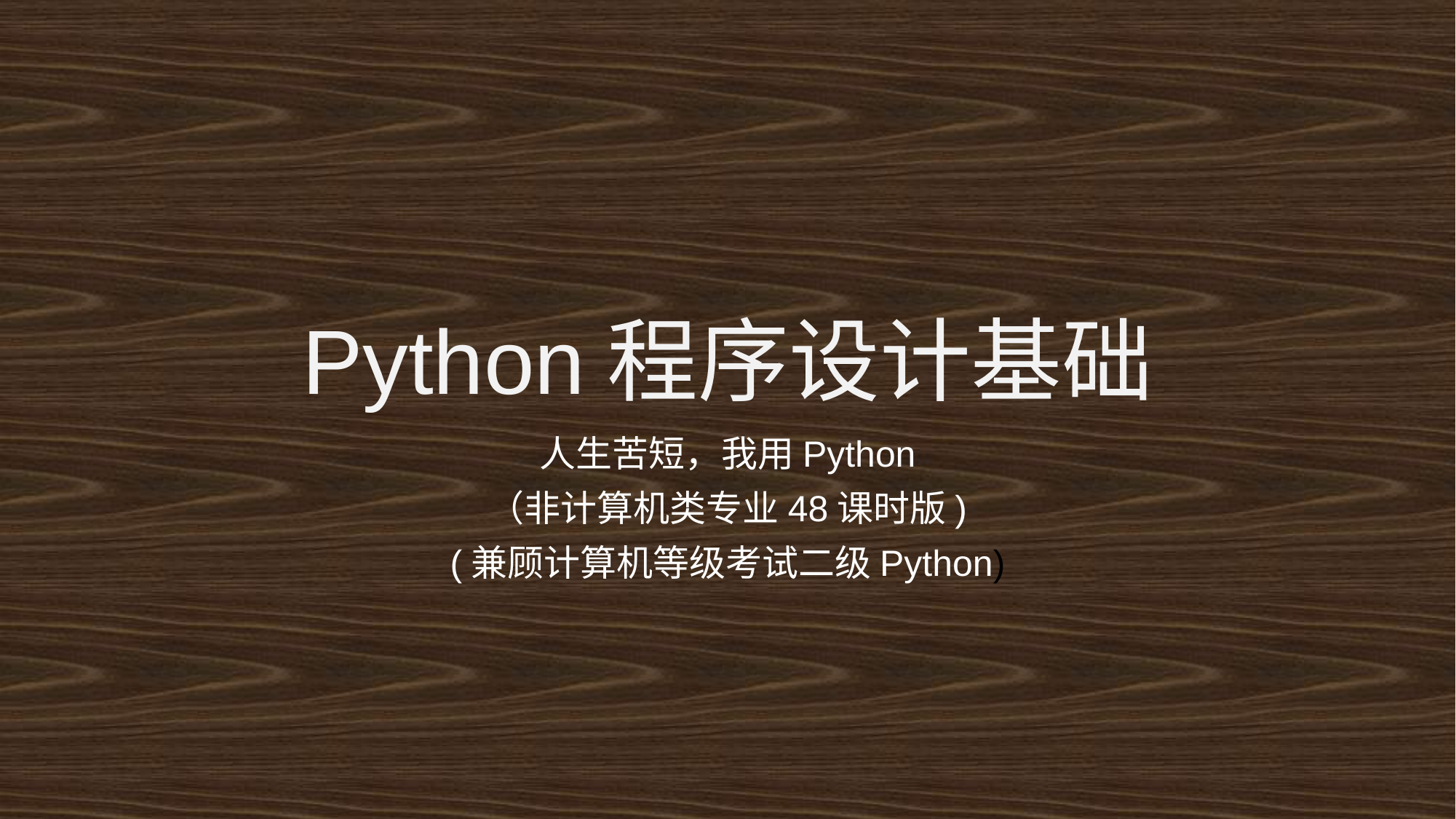

# Python程序设计基础
人生苦短，我用Python
（非计算机类专业48课时版)
(兼顾计算机等级考试二级Python)